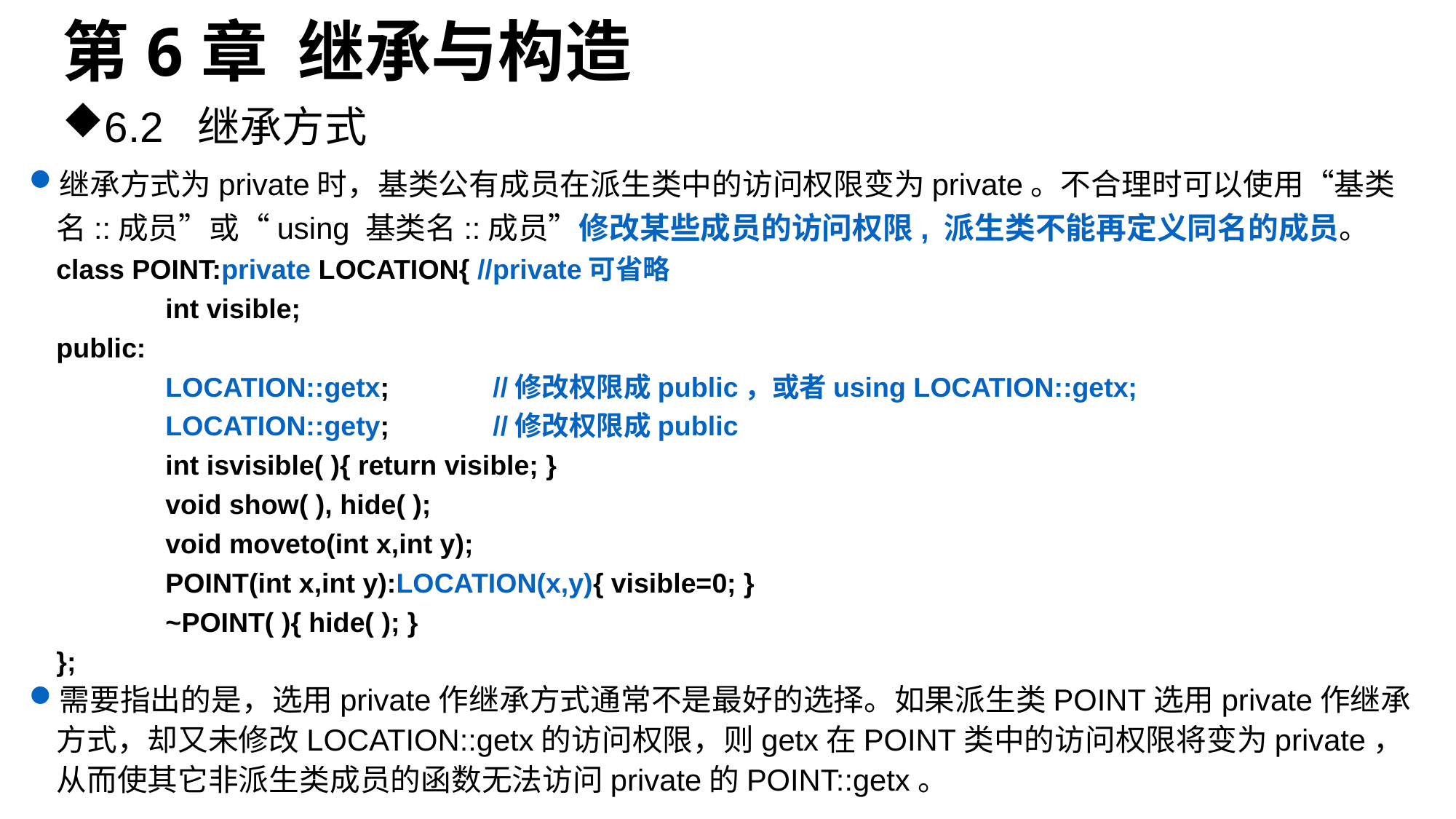

# 第6章  继承与构造
6.2  继承方式
继承方式为private时，基类公有成员在派生类中的访问权限变为private。不合理时可以使用“基类名::成员”或“using 基类名::成员”修改某些成员的访问权限, 派生类不能再定义同名的成员。
	class POINT:private LOCATION{ //private可省略
		int visible;
	public:
		LOCATION::getx;	//修改权限成public，或者using LOCATION::getx;
		LOCATION::gety;	//修改权限成public
		int isvisible( ){ return visible; }
		void show( ), hide( );
		void moveto(int x,int y);
		POINT(int x,int y):LOCATION(x,y){ visible=0; }
		~POINT( ){ hide( ); }
	};
需要指出的是，选用private作继承方式通常不是最好的选择。如果派生类POINT选用private作继承方式，却又未修改LOCATION::getx的访问权限，则getx在POINT类中的访问权限将变为private，从而使其它非派生类成员的函数无法访问private的POINT::getx。